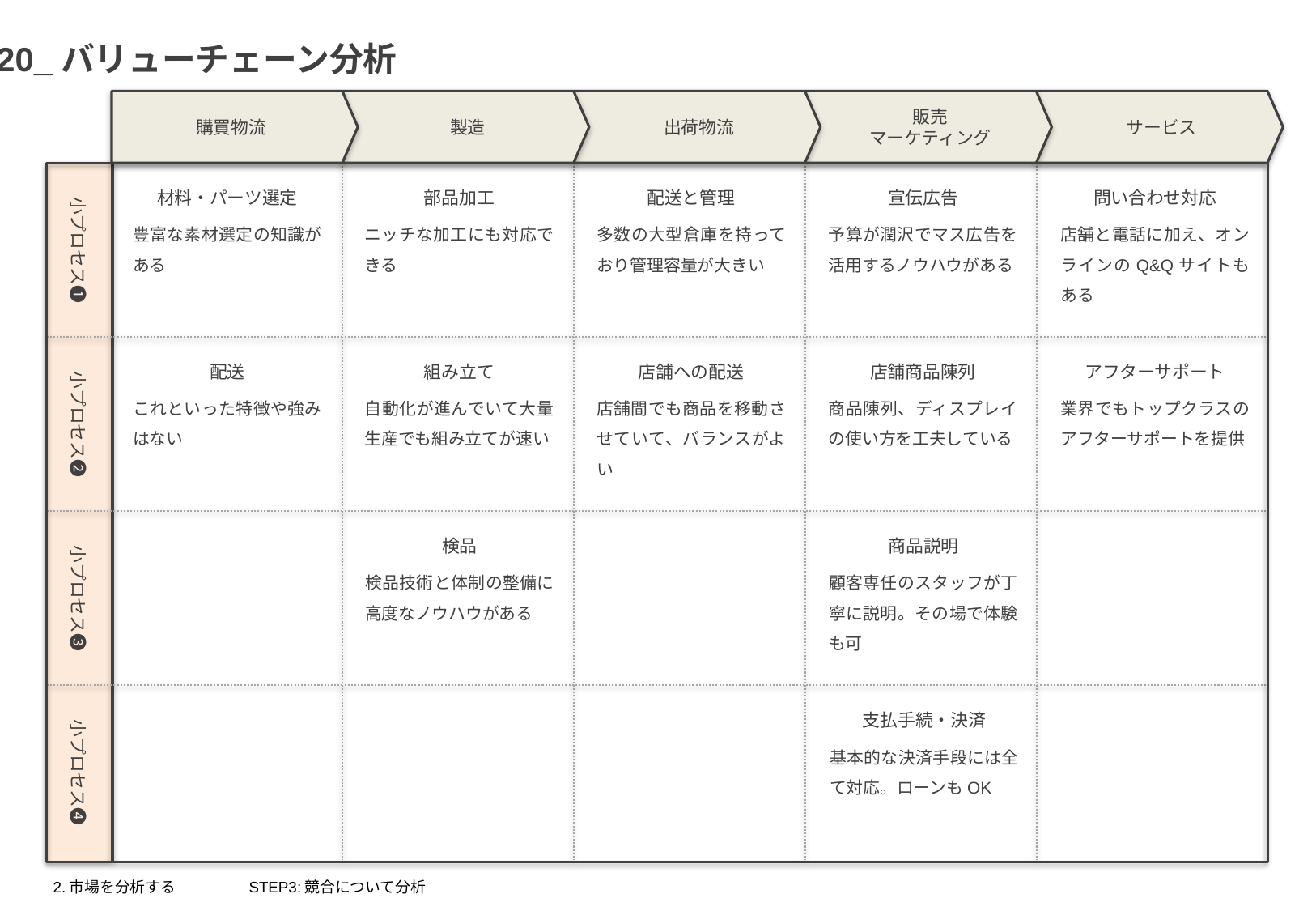

20_バリューチェーン分析

販売
マーケティング
購買物流
製造
出荷物流
サービス

材料・パーツ選定
部品加工
配送と管理
宣伝広告
問い合わせ対応
小プロセス❶
豊富な素材選定の知識がある
ニッチな加工にも対応できる
多数の大型倉庫を持っており管理容量が大きい
予算が潤沢でマス広告を活用するノウハウがある
店舗と電話に加え、オンラインのQ&Qサイトもある
配送
組み立て
店舗への配送
店舗商品陳列
アフターサポート
小プロセス❷
これといった特徴や強みはない
自動化が進んでいて大量生産でも組み立てが速い
店舗間でも商品を移動させていて、バランスがよい
商品陳列、ディスプレイの使い方を工夫している
業界でもトップクラスのアフターサポートを提供
検品
商品説明
小プロセス❸
検品技術と体制の整備に高度なノウハウがある
顧客専任のスタッフが丁寧に説明。その場で体験も可
小プロセス❹
支払手続・決済
基本的な決済手段には全て対応。ローンもOK
2.市場を分析する
STEP3:競合について分析